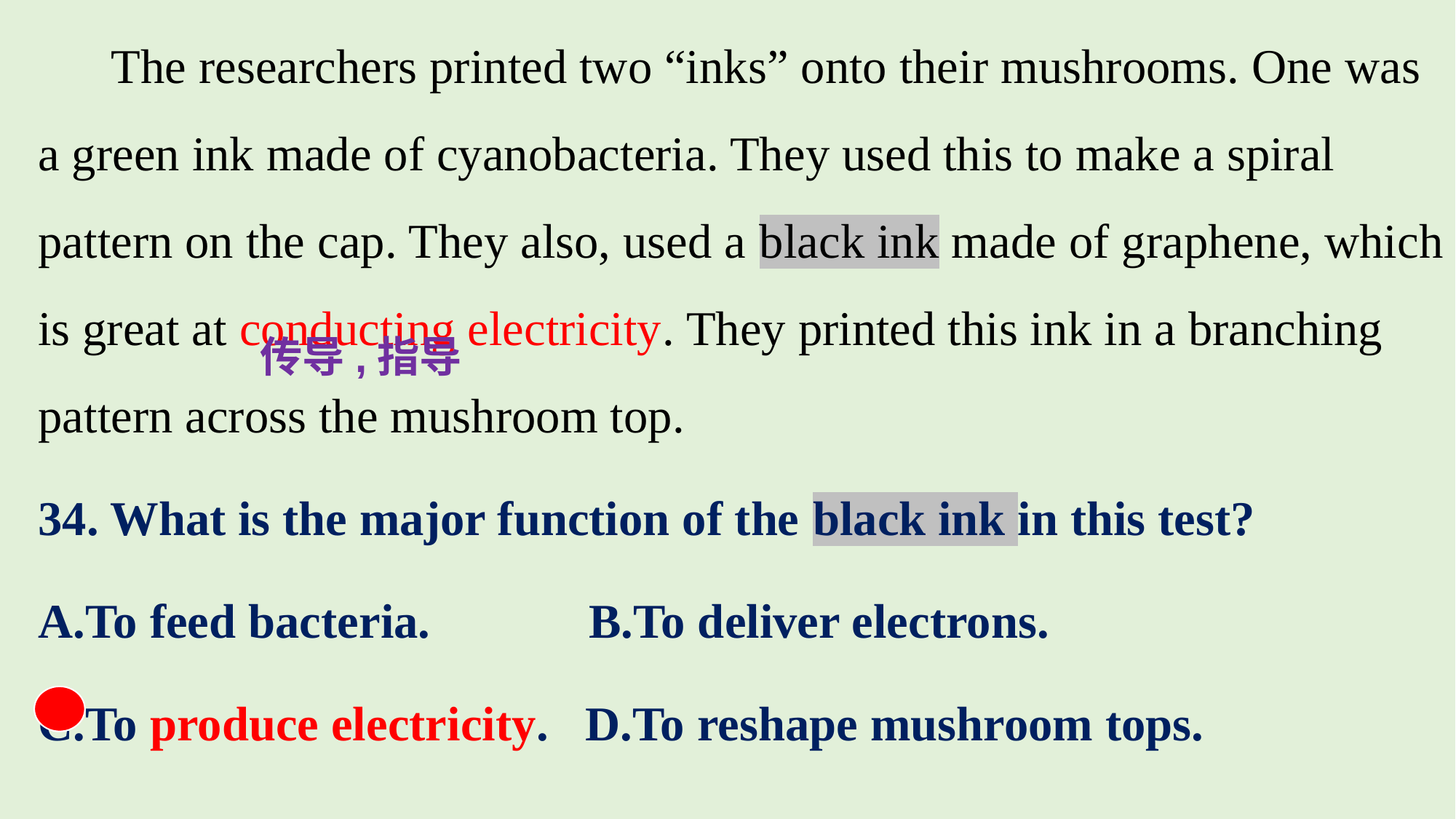

The researchers printed two “inks” onto their mushrooms. One was a green ink made of cyanobacteria. They used this to make a spiral pattern on the cap. They also, used a black ink made of graphene, which is great at conducting electricity. They printed this ink in a branching pattern across the mushroom top.
34. What is the major function of the black ink in this test?
A.To feed bacteria.             B.To deliver electrons.
C.To produce electricity.   D.To reshape mushroom tops.

传导,指导